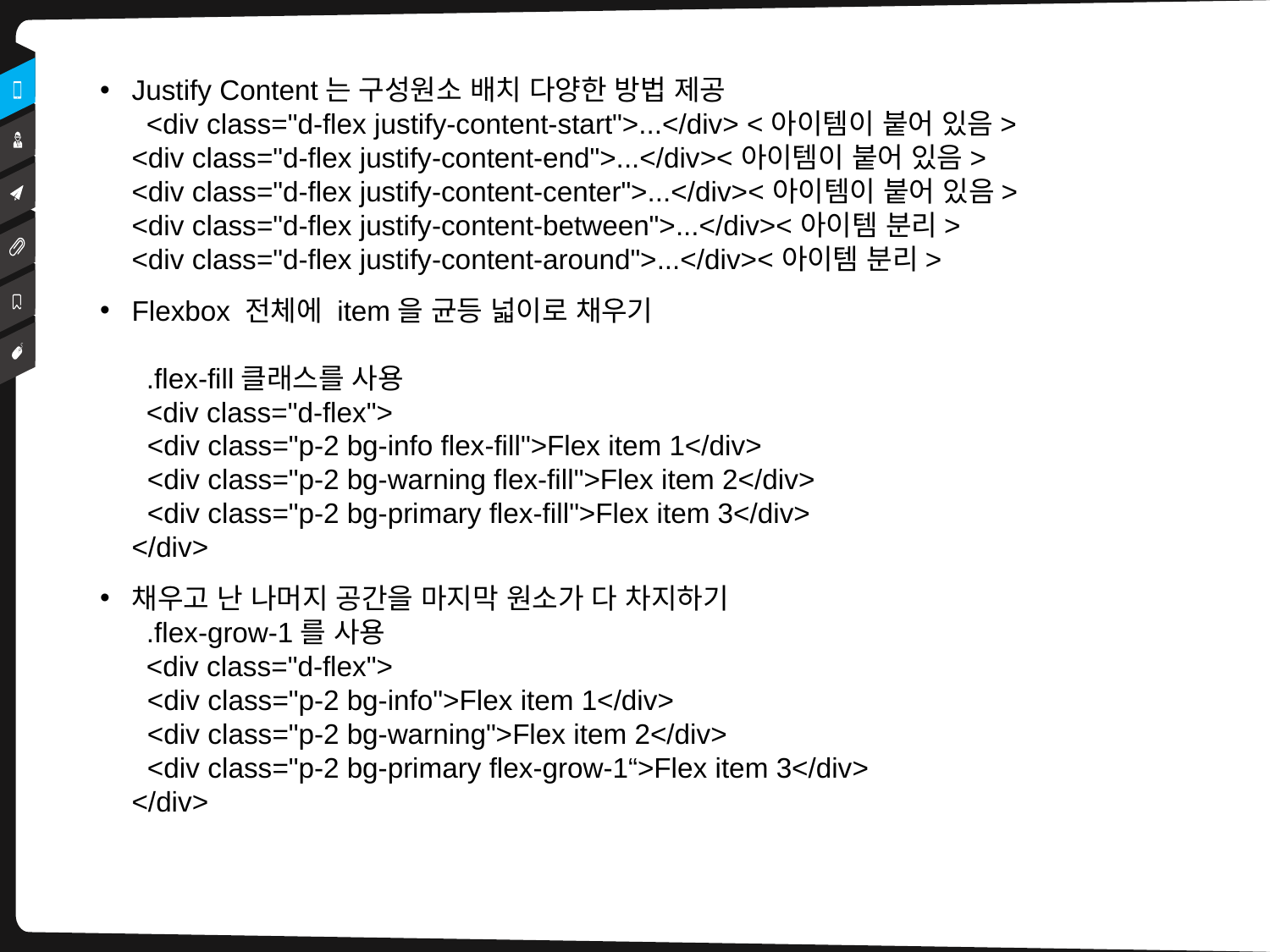

Justify Content는 구성원소 배치 다양한 방법 제공
 <div class="d-flex justify-content-start">...</div> <아이템이 붙어 있음>
<div class="d-flex justify-content-end">...</div><아이템이 붙어 있음>
<div class="d-flex justify-content-center">...</div><아이템이 붙어 있음>
<div class="d-flex justify-content-between">...</div><아이템 분리>
<div class="d-flex justify-content-around">...</div><아이템 분리>
Flexbox 전체에 item을 균등 넓이로 채우기
 .flex-fill클래스를 사용
 <div class="d-flex">
  <div class="p-2 bg-info flex-fill">Flex item 1</div>
  <div class="p-2 bg-warning flex-fill">Flex item 2</div>
  <div class="p-2 bg-primary flex-fill">Flex item 3</div>
</div>
채우고 난 나머지 공간을 마지막 원소가 다 차지하기
 .flex-grow-1를 사용
 <div class="d-flex">
  <div class="p-2 bg-info">Flex item 1</div>
  <div class="p-2 bg-warning">Flex item 2</div>
  <div class="p-2 bg-primary flex-grow-1“>Flex item 3</div>
</div>